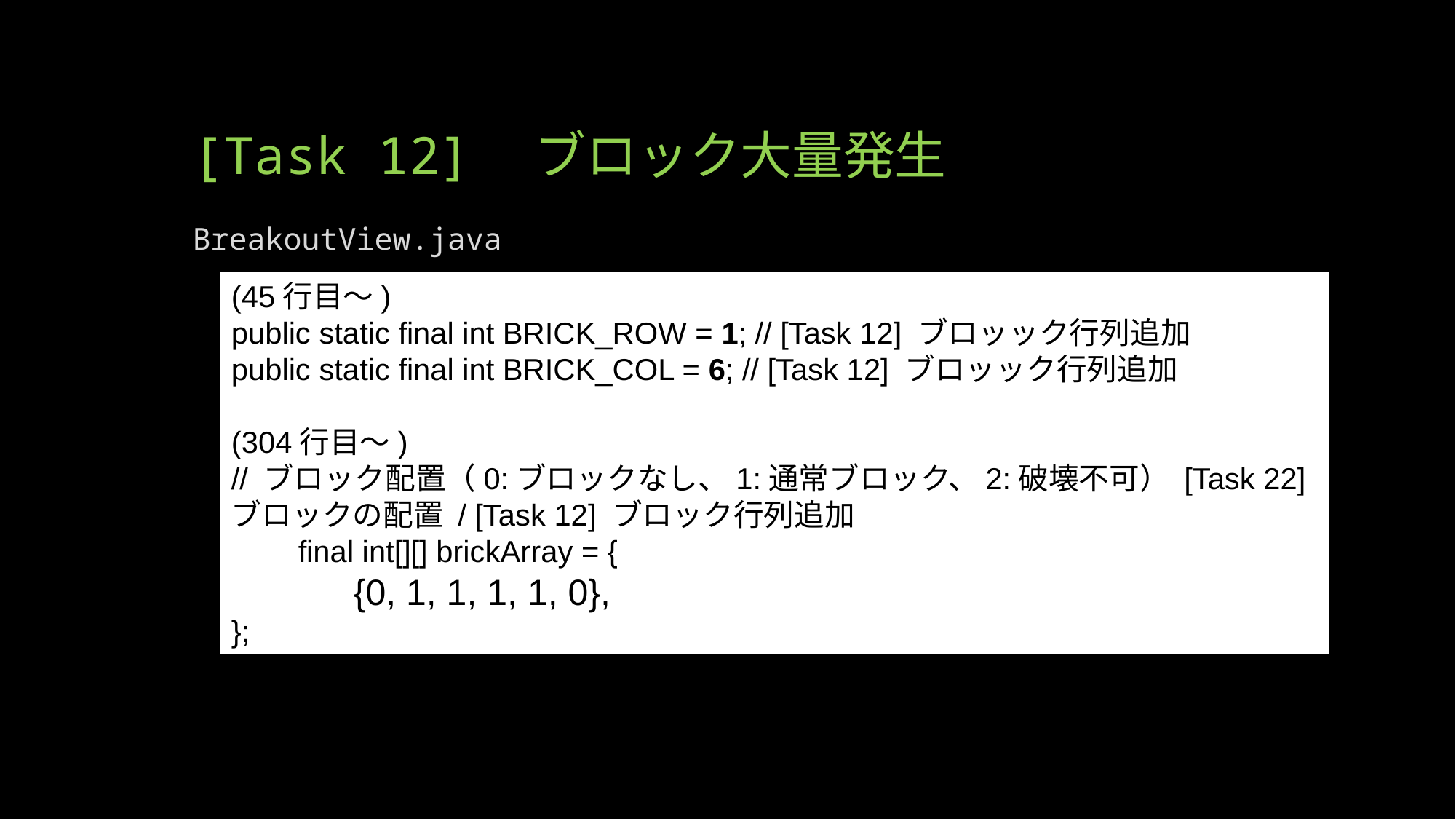

# [Task 12]　ブロック大量発生
BreakoutView.java
(45行目～)
public static final int BRICK_ROW = 1; // [Task 12] ブロッック行列追加
public static final int BRICK_COL = 6; // [Task 12] ブロッック行列追加

(304行目～)
// ブロック配置（0:ブロックなし、1:通常ブロック、2:破壊不可） [Task 22] ブロックの配置 / [Task 12] ブロック行列追加
        final int[][] brickArray = {
            {0, 1, 1, 1, 1, 0},
};